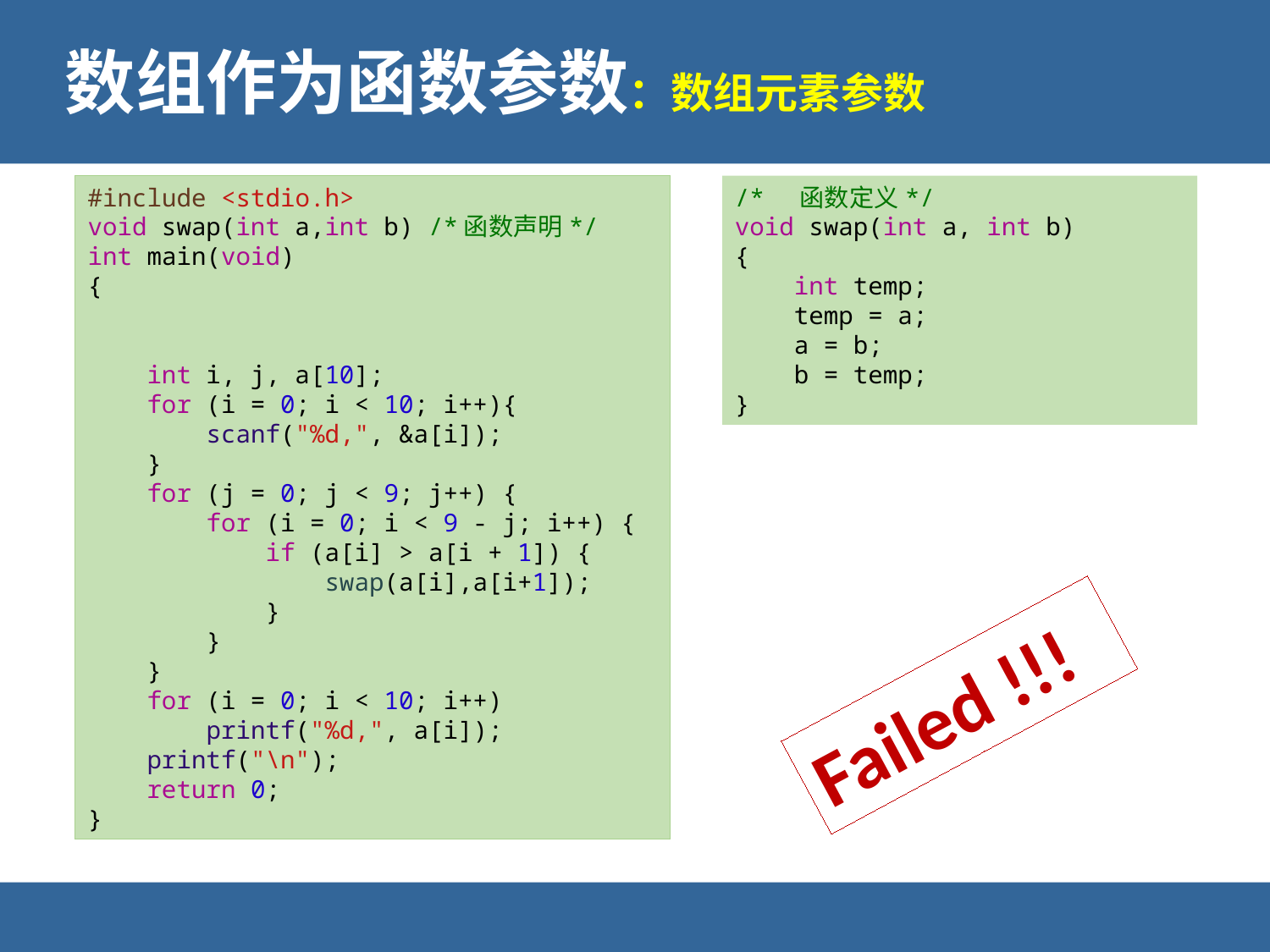

# 数组作为函数参数：数组元素参数
#include <stdio.h>
void swap(int a,int b) /*函数声明*/
int main(void)
{

    int i, j, a[10];
    for (i = 0; i < 10; i++){
        scanf("%d,", &a[i]);
    }
    for (j = 0; j < 9; j++) {
        for (i = 0; i < 9 - j; i++) {
            if (a[i] > a[i + 1]) {
                swap(a[i],a[i+1]);
            }
        }
    }
    for (i = 0; i < 10; i++)
        printf("%d,", a[i]);
    printf("\n");
    return 0;
}
/*  函数定义*/
void swap(int a, int b)
{
    int temp;
    temp = a;
    a = b;
    b = temp;
}
Failed !!!